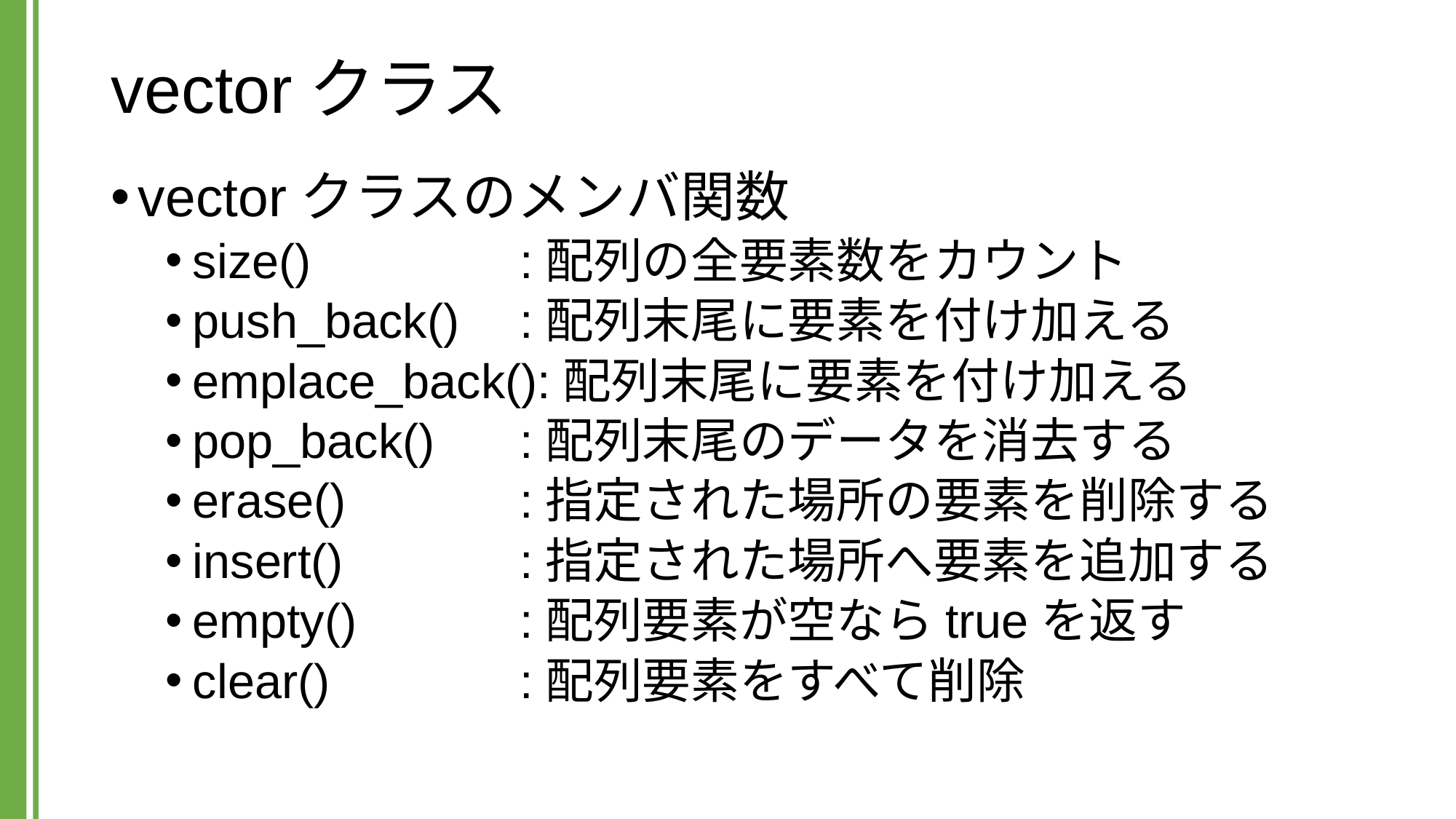

# vectorクラス
vectorクラスのメンバ関数
size()		:配列の全要素数をカウント
push_back()	:配列末尾に要素を付け加える
emplace_back():配列末尾に要素を付け加える
pop_back()	:配列末尾のデータを消去する
erase()		:指定された場所の要素を削除する
insert()		:指定された場所へ要素を追加する
empty()		:配列要素が空ならtrueを返す
clear()		:配列要素をすべて削除